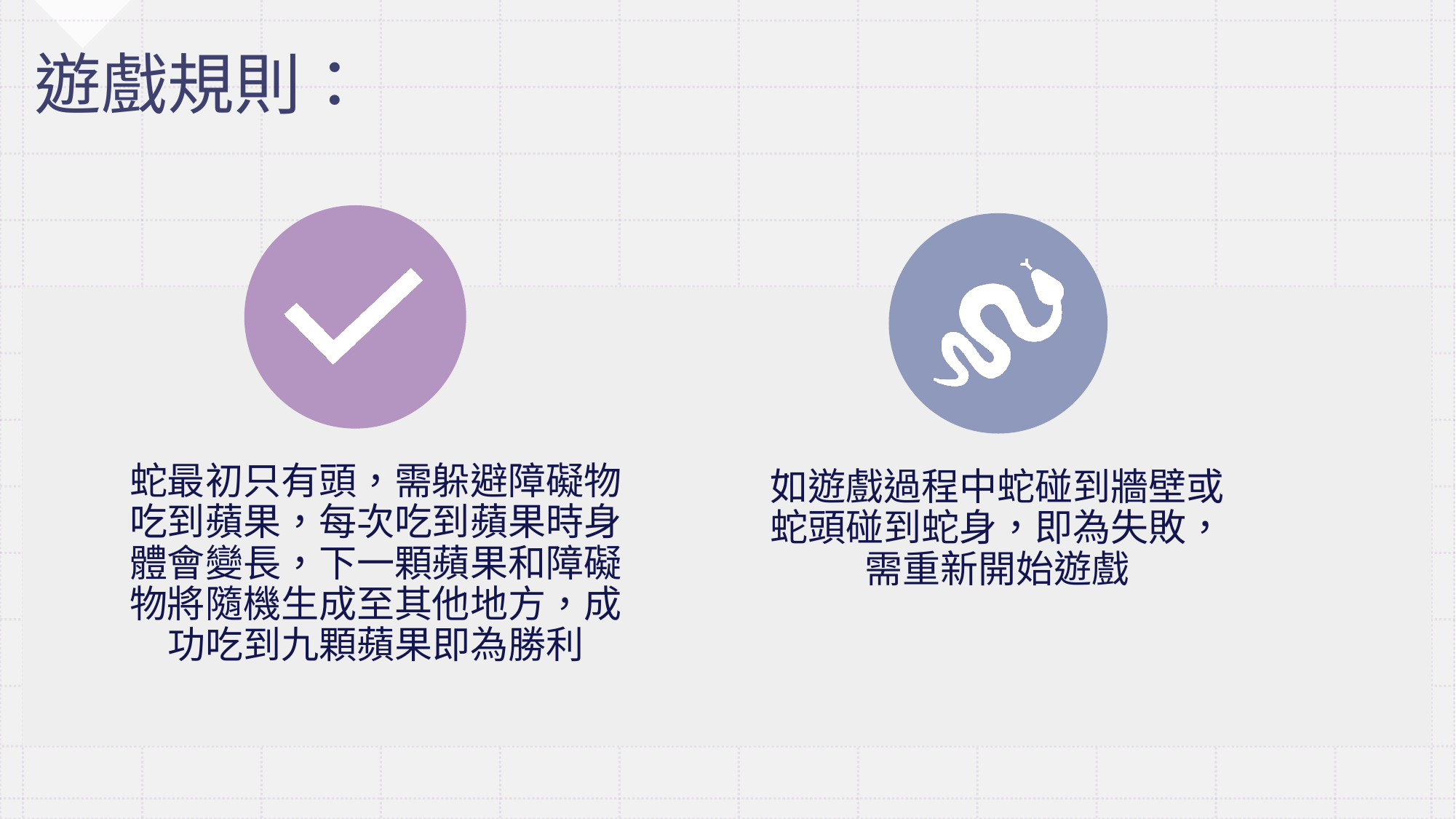

# 遊戲規則：
蛇最初只有頭，需躲避障礙物吃到蘋果，每次吃到蘋果時身體會變長，下一顆蘋果和障礙物將隨機生成至其他地方，成功吃到九顆蘋果即為勝利
如遊戲過程中蛇碰到牆壁或蛇頭碰到蛇身，即為失敗，需重新開始遊戲